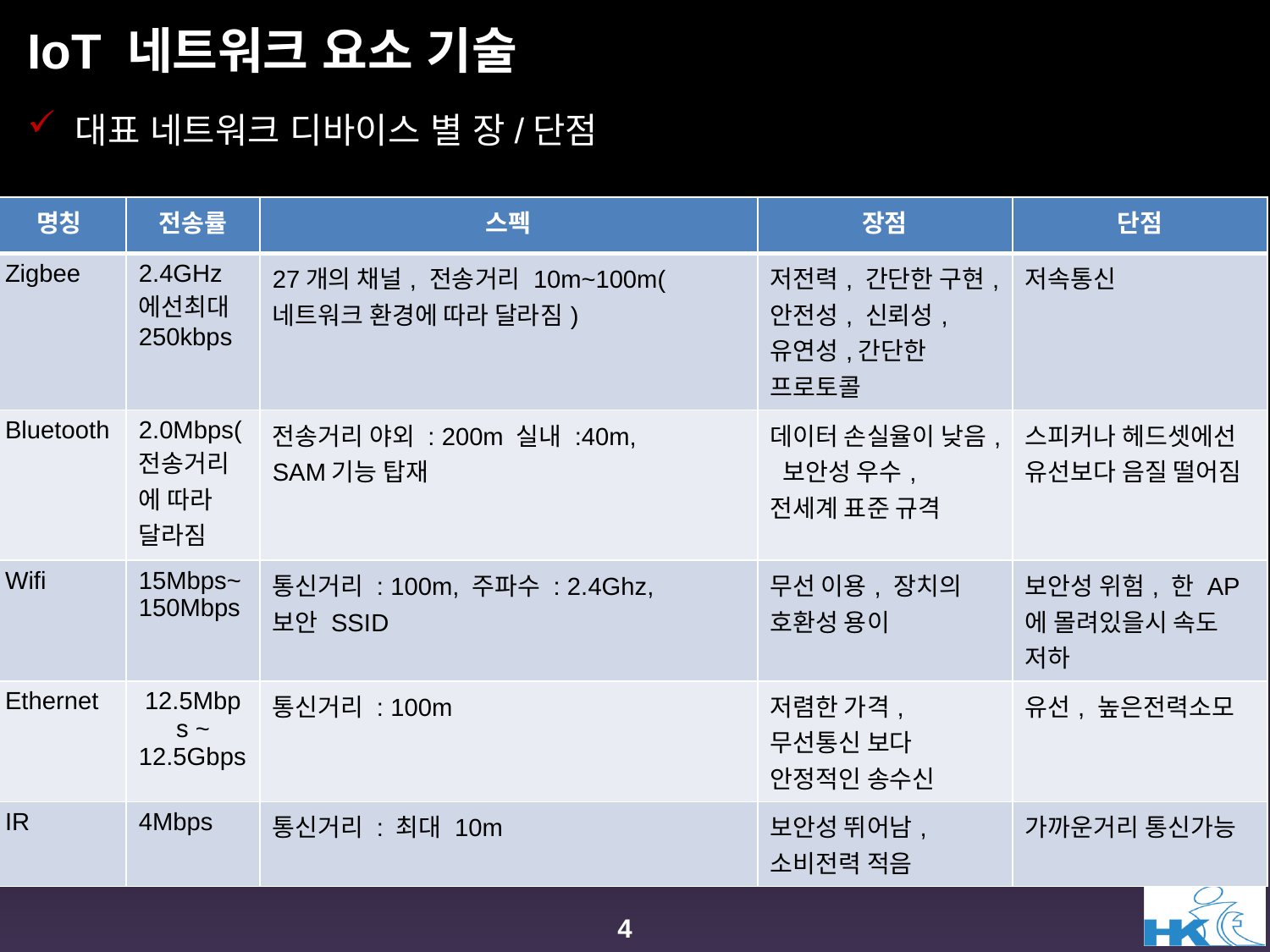

# IoT 네트워크 요소 기술
대표 네트워크 디바이스 별 장/단점

| 명칭 | 전송률 | 스펙 | 장점 | 단점 |
| --- | --- | --- | --- | --- |
| Zigbee | 2.4GHz 에선최대 250kbps | 27개의 채널, 전송거리 10m~100m(네트워크 환경에 따라 달라짐) | 저전력, 간단한 구현, 안전성, 신뢰성, 유연성,간단한 프로토콜 | 저속통신 |
| Bluetooth | 2.0Mbps(전송거리에 따라 달라짐 | 전송거리 야외 : 200m 실내 :40m, SAM기능 탑재 | 데이터 손실율이 낮음, 보안성 우수, 전세계 표준 규격 | 스피커나 헤드셋에선 유선보다 음질 떨어짐 |
| Wifi | 15Mbps~ 150Mbps | 통신거리 : 100m, 주파수 : 2.4Ghz, 보안 SSID | 무선 이용, 장치의 호환성 용이 | 보안성 위험, 한 AP에 몰려있을시 속도 저하 |
| Ethernet | 12.5Mbps ~ 12.5Gbps | 통신거리 : 100m | 저렴한 가격, 무선통신 보다 안정적인 송수신 | 유선, 높은전력소모 |
| IR | 4Mbps | 통신거리 : 최대 10m | 보안성 뛰어남, 소비전력 적음 | 가까운거리 통신가능 |
4